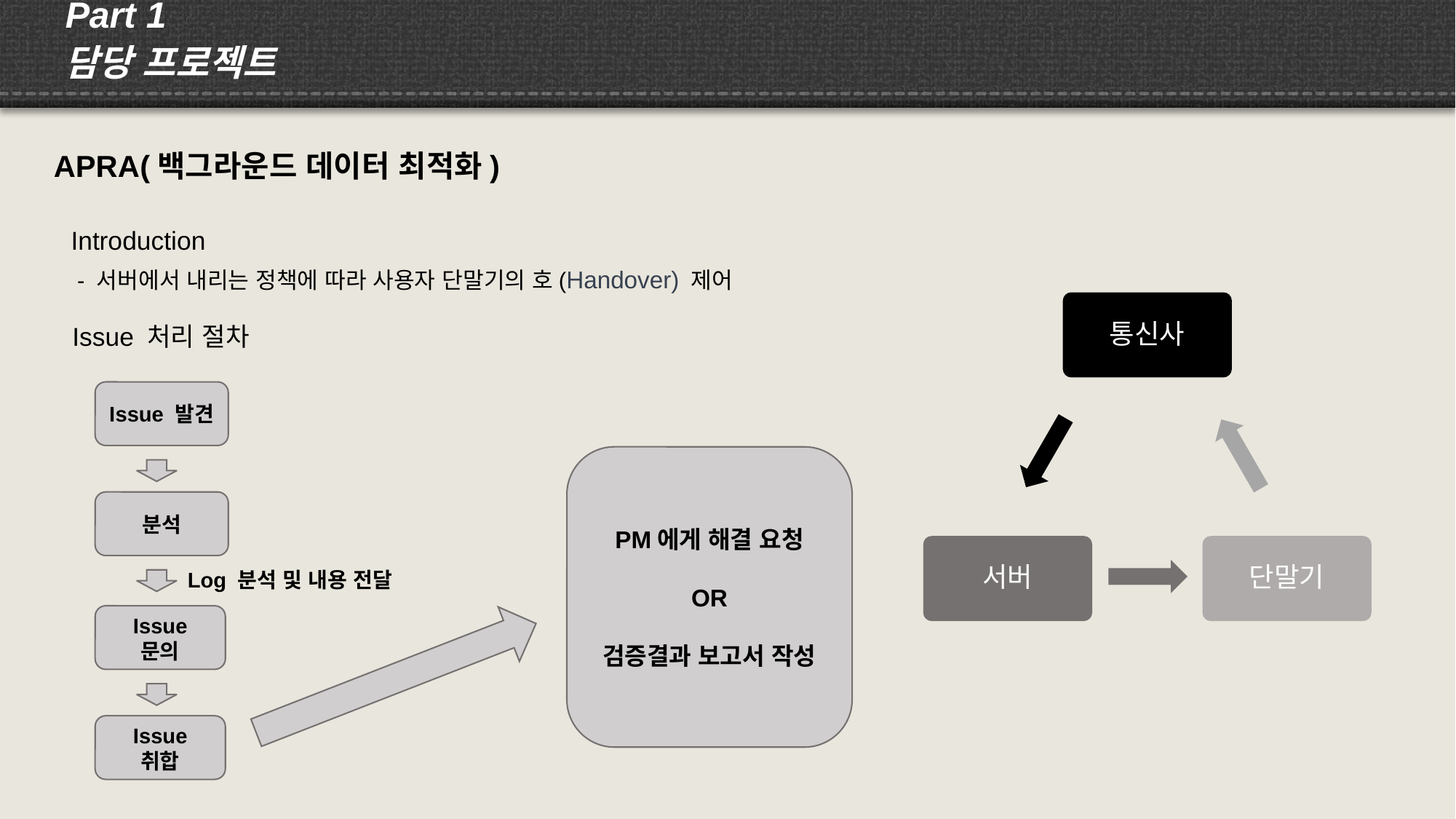

Part 1
담당 프로젝트

APRA(백그라운드 데이터 최적화)
Introduction
 - 서버에서 내리는 정책에 따라 사용자 단말기의 호(Handover) 제어
통신사
서버
단말기

Issue 처리 절차
Issue 발견
PM에게 해결 요청

OR

검증결과 보고서 작성

분석
Log 분석 및 내용 전달

Issue 문의

Issue 취합